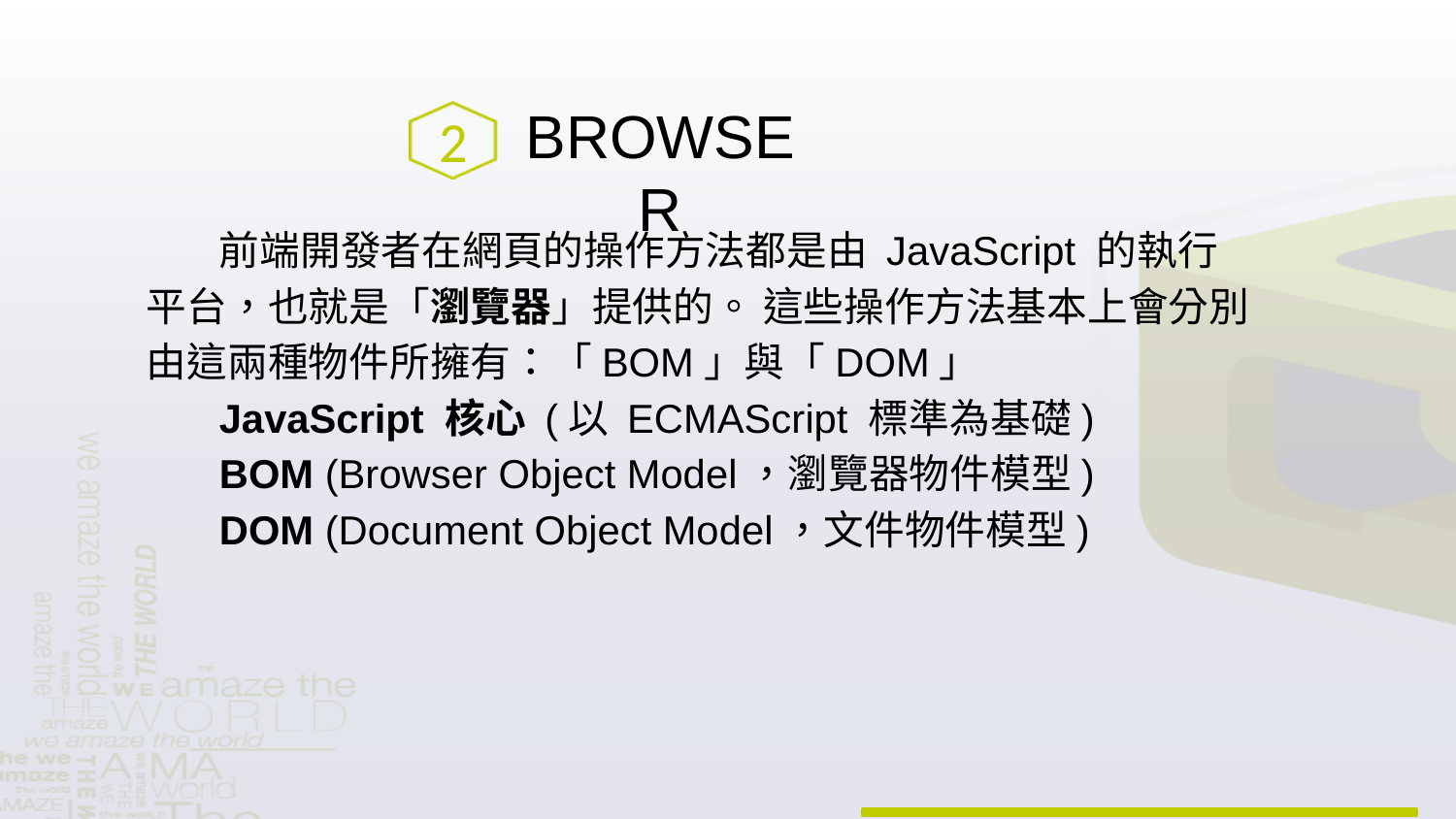

BROWSER
2
前端開發者在網頁的操作方法都是由 JavaScript 的執行平台，也就是「瀏覽器」提供的。 這些操作方法基本上會分別由這兩種物件所擁有：「BOM」與「DOM」
JavaScript 核心 (以 ECMAScript 標準為基礎)
BOM (Browser Object Model，瀏覽器物件模型)
DOM (Document Object Model，文件物件模型)